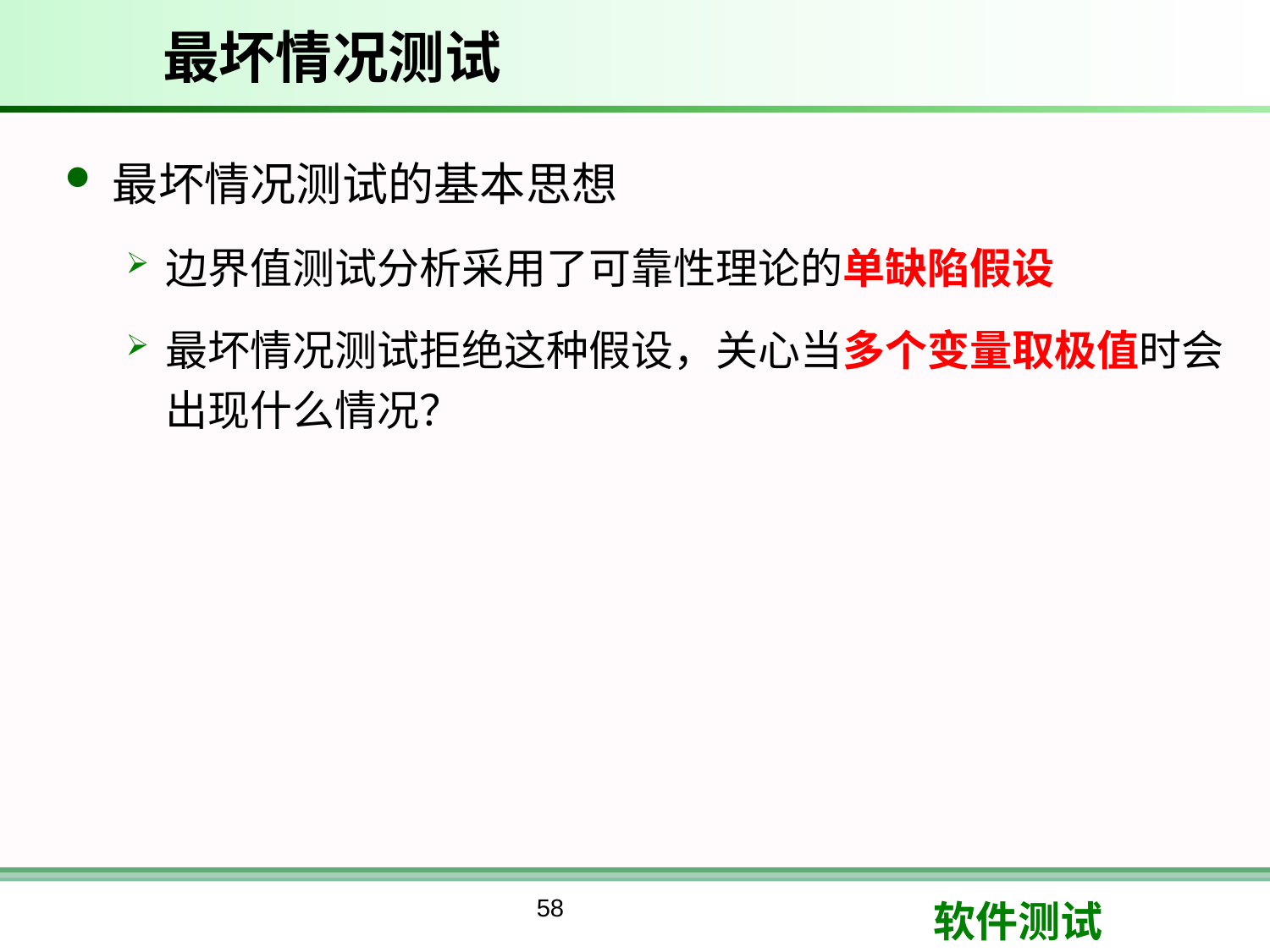

# 最坏情况测试
最坏情况测试的基本思想
边界值测试分析采用了可靠性理论的单缺陷假设
最坏情况测试拒绝这种假设，关心当多个变量取极值时会出现什么情况？

58